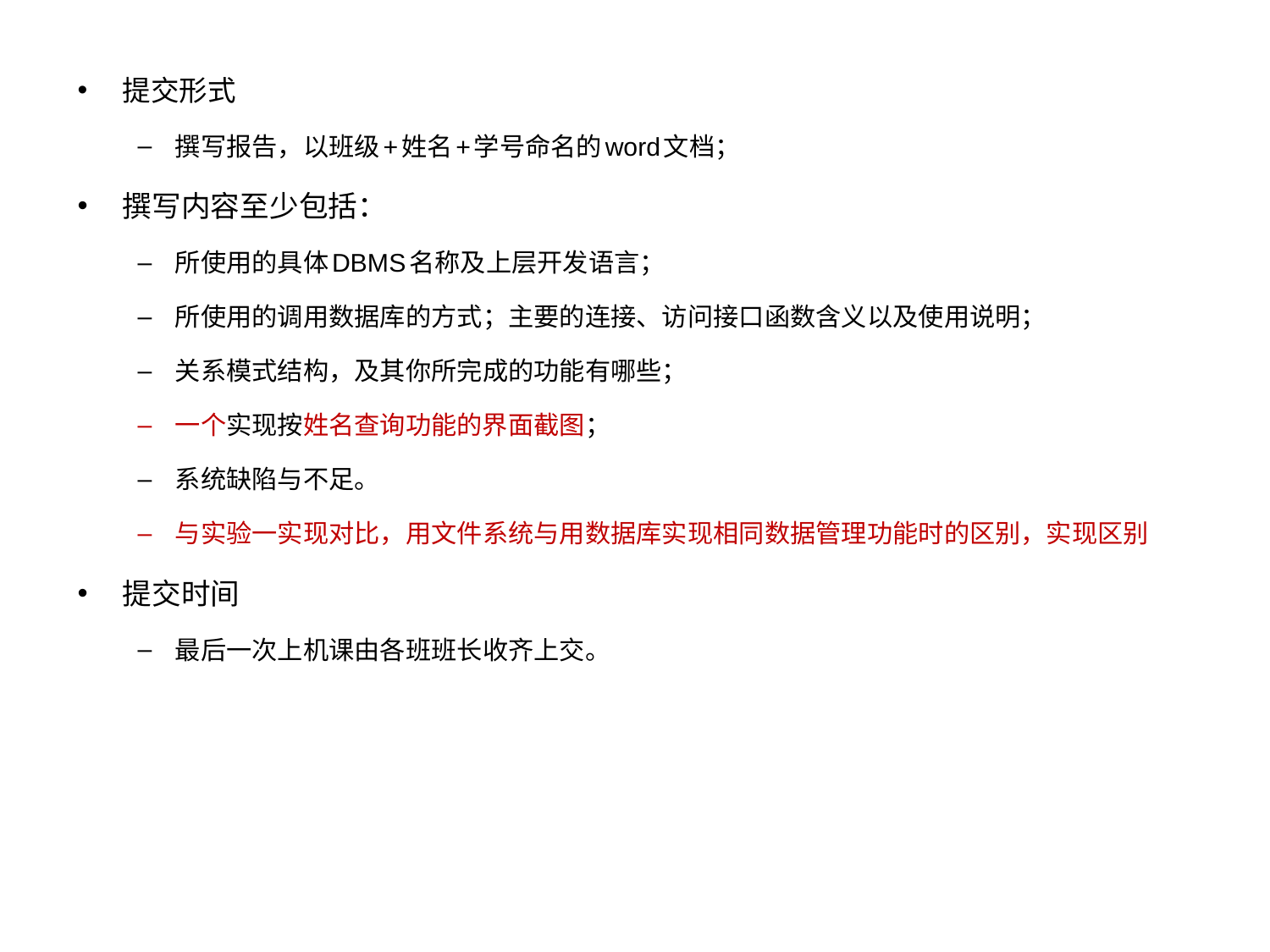

提交形式
撰写报告，以班级+姓名+学号命名的word文档；
撰写内容至少包括：
所使用的具体DBMS名称及上层开发语言；
所使用的调用数据库的方式；主要的连接、访问接口函数含义以及使用说明；
关系模式结构，及其你所完成的功能有哪些；
一个实现按姓名查询功能的界面截图；
系统缺陷与不足。
与实验一实现对比，用文件系统与用数据库实现相同数据管理功能时的区别，实现区别
提交时间
最后一次上机课由各班班长收齐上交。